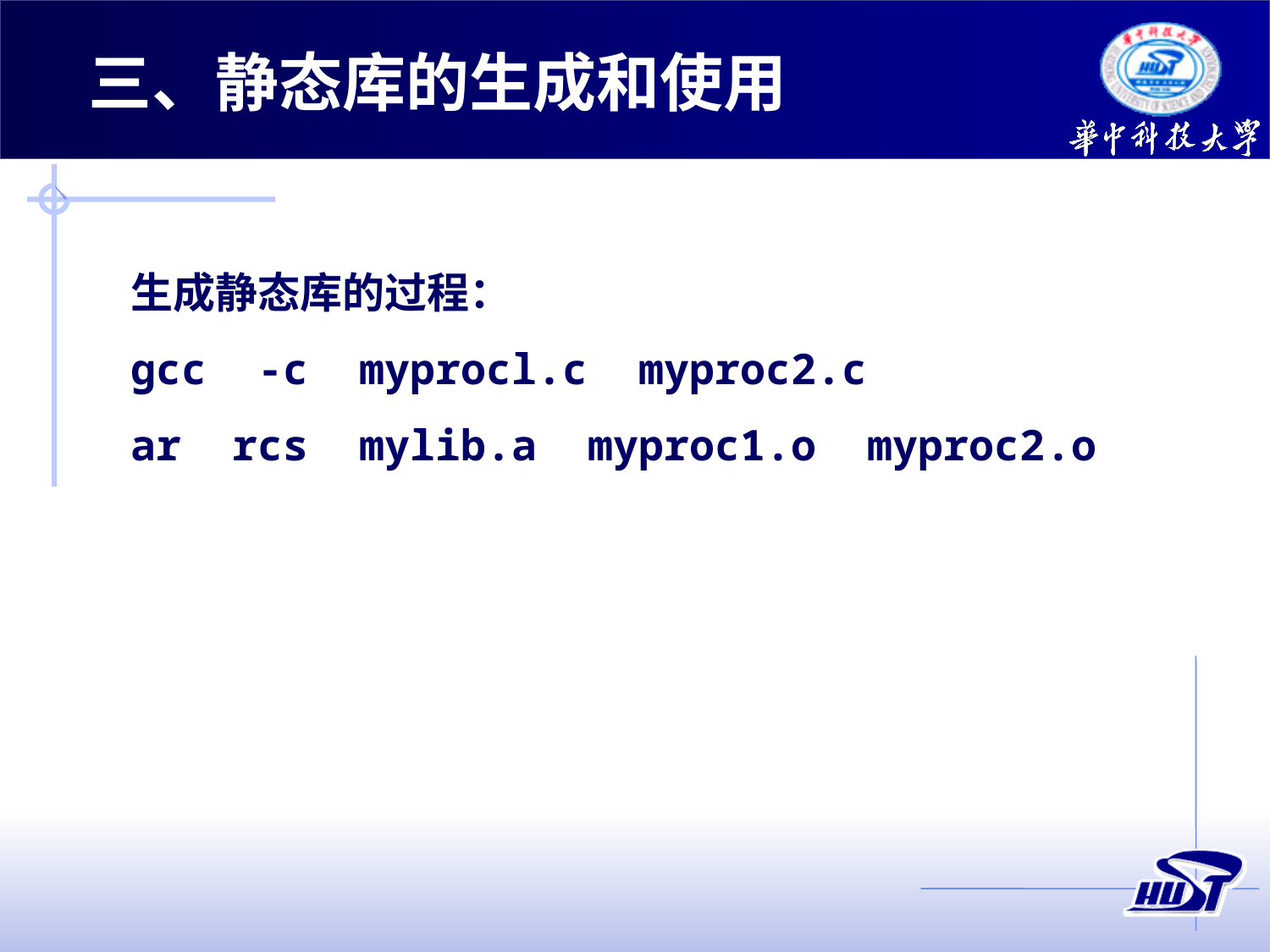

三、静态库的生成和使用
生成静态库的过程：
gcc  -c  myprocl.c  myproc2.c
ar  rcs  mylib.a  myproc1.o  myproc2.o